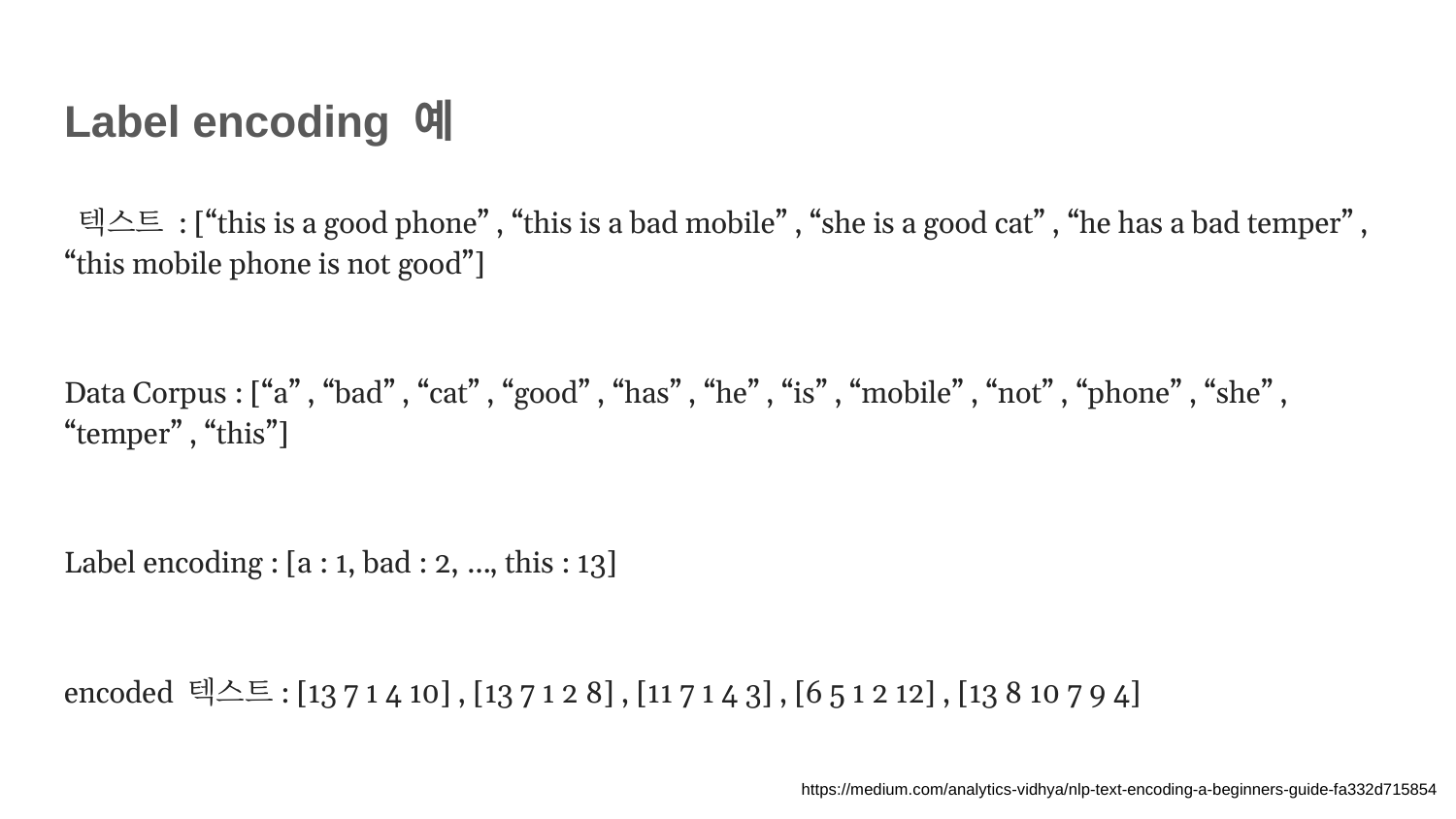

# Label encoding 예
 텍스트 : [“this is a good phone” , “this is a bad mobile” , “she is a good cat” , “he has a bad temper” , “this mobile phone is not good”]

Data Corpus : [“a” , “bad” , “cat” , “good” , “has” , “he” , “is” , “mobile” , “not” , “phone” , “she” , “temper” , “this”]

Label encoding : [a : 1, bad : 2, …, this : 13]

encoded 텍스트: [13 7 1 4 10] , [13 7 1 2 8] , [11 7 1 4 3] , [6 5 1 2 12] , [13 8 10 7 9 4]
https://medium.com/analytics-vidhya/nlp-text-encoding-a-beginners-guide-fa332d715854